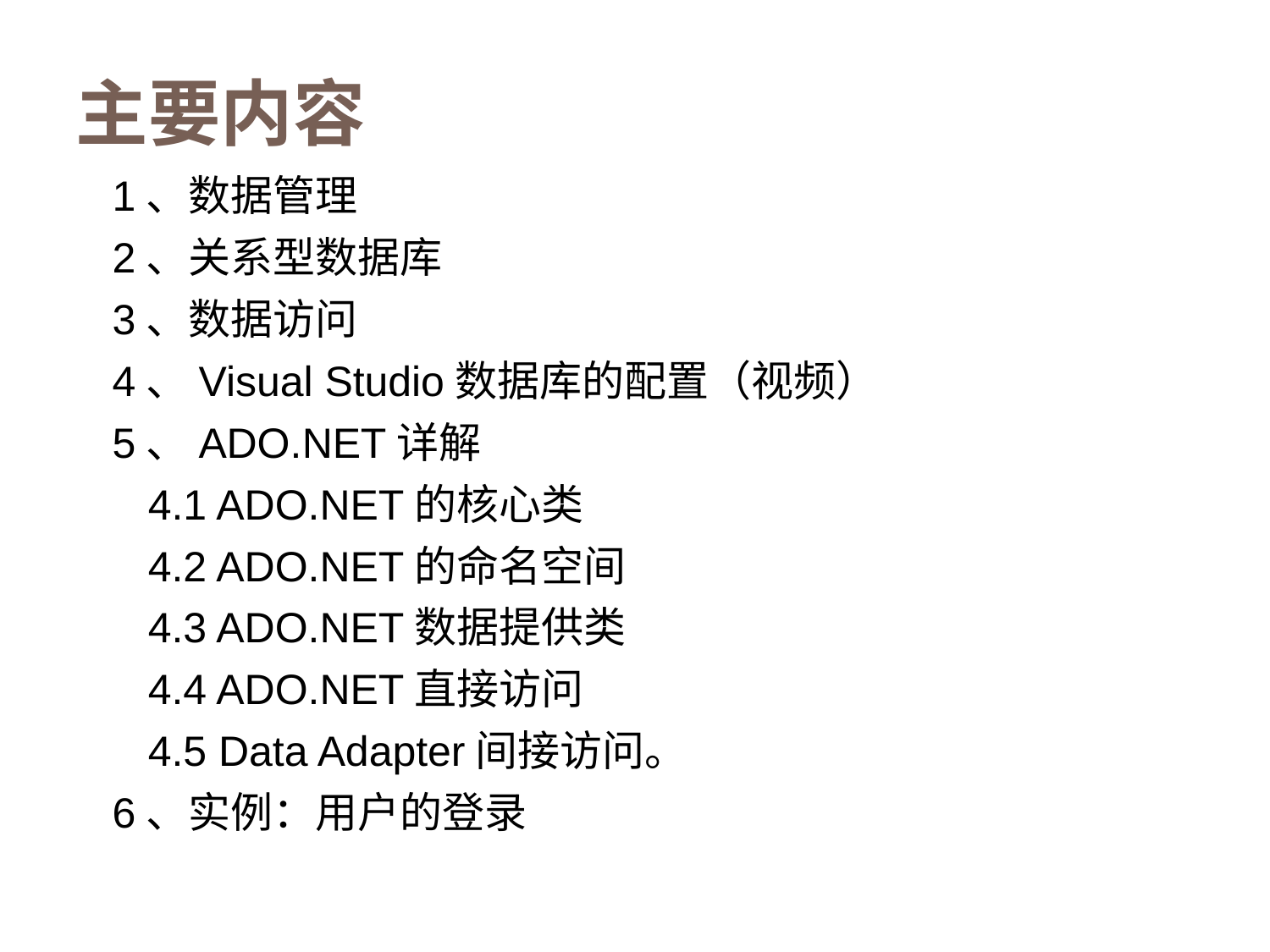

# 主要内容
1、数据管理
2、关系型数据库
3、数据访问
4、Visual Studio数据库的配置（视频）
5、ADO.NET详解
   4.1 ADO.NET的核心类
   4.2 ADO.NET的命名空间
   4.3 ADO.NET数据提供类
   4.4 ADO.NET直接访问
   4.5 Data Adapter间接访问。
6、实例：用户的登录